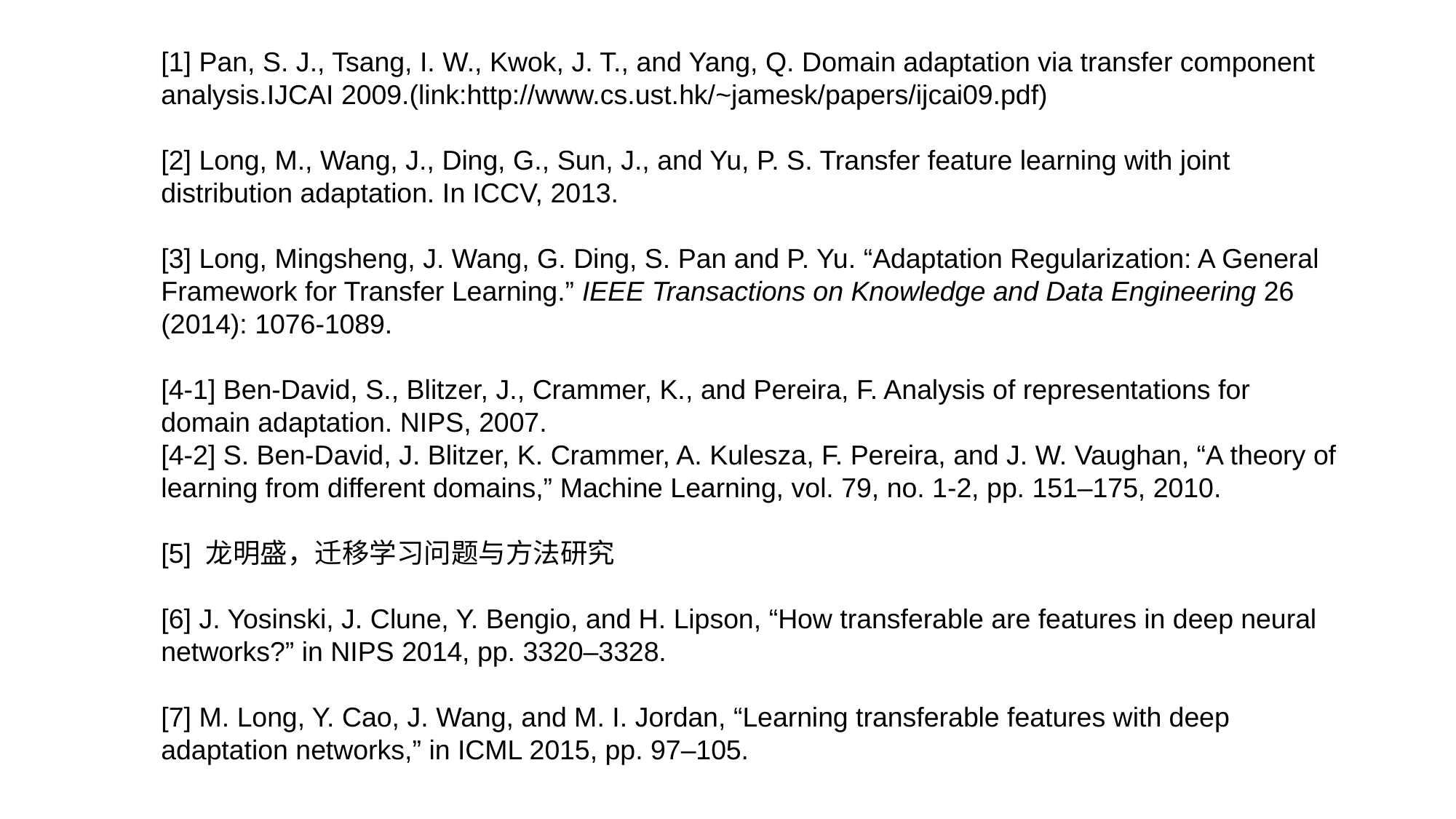

[1] Pan, S. J., Tsang, I. W., Kwok, J. T., and Yang, Q. Domain adaptation via transfer component analysis.IJCAI 2009.(link:http://www.cs.ust.hk/~jamesk/papers/ijcai09.pdf)

[2] Long, M., Wang, J., Ding, G., Sun, J., and Yu, P. S. Transfer feature learning with joint distribution adaptation. In ICCV, 2013.

[3] Long, Mingsheng, J. Wang, G. Ding, S. Pan and P. Yu. “Adaptation Regularization: A General Framework for Transfer Learning.” IEEE Transactions on Knowledge and Data Engineering 26 (2014): 1076-1089.

[4-1] Ben-David, S., Blitzer, J., Crammer, K., and Pereira, F. Analysis of representations for domain adaptation. NIPS, 2007.
[4-2] S. Ben-David, J. Blitzer, K. Crammer, A. Kulesza, F. Pereira, and J. W. Vaughan, “A theory of learning from different domains,” Machine Learning, vol. 79, no. 1-2, pp. 151–175, 2010.

[5] 龙明盛，迁移学习问题与方法研究

[6] J. Yosinski, J. Clune, Y. Bengio, and H. Lipson, “How transferable are features in deep neural networks?” in NIPS 2014, pp. 3320–3328.

[7] M. Long, Y. Cao, J. Wang, and M. I. Jordan, “Learning transferable features with deep adaptation networks,” in ICML 2015, pp. 97–105.